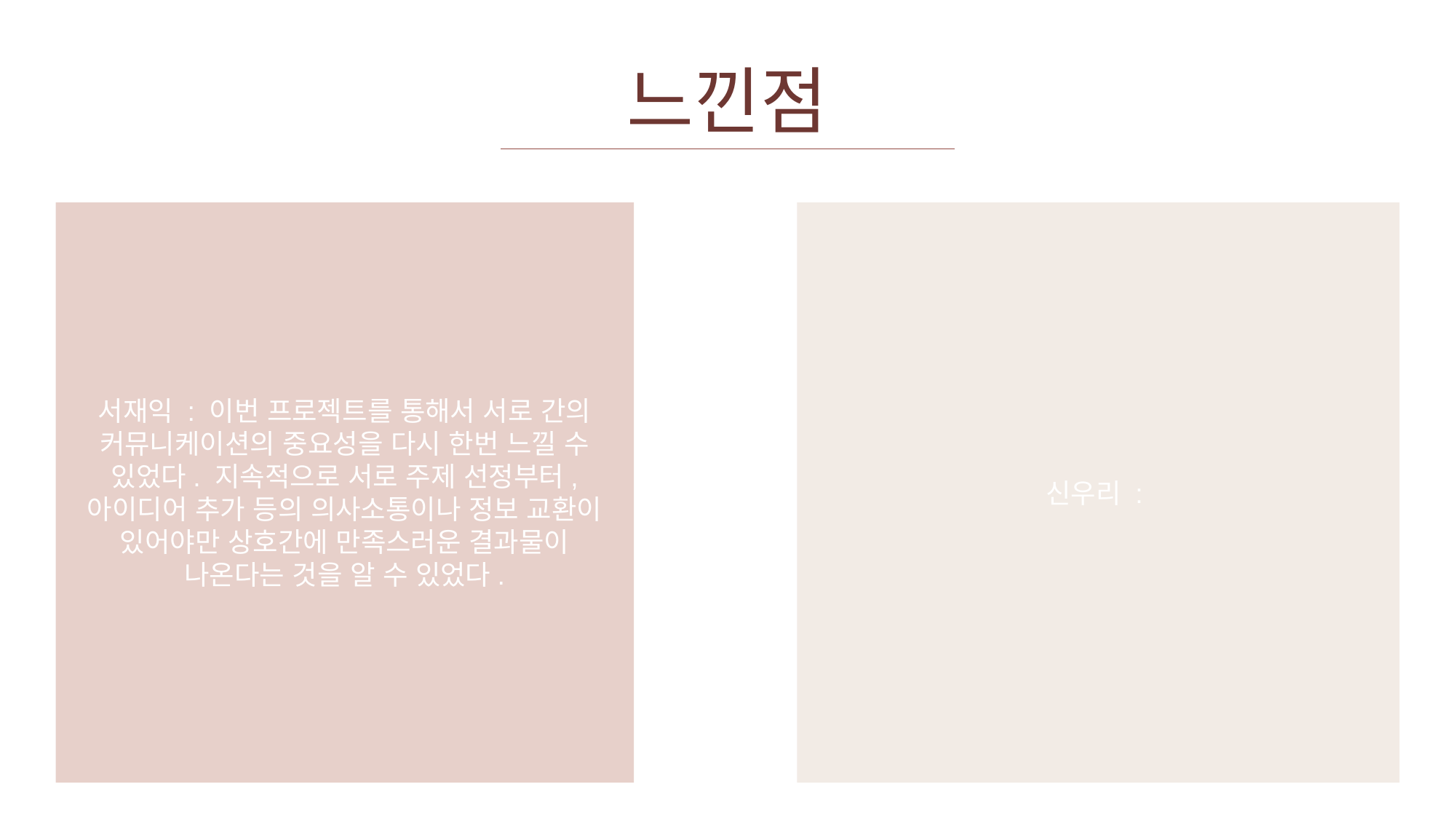

느낀점
신우리 :
서재익 : 이번 프로젝트를 통해서 서로 간의 커뮤니케이션의 중요성을 다시 한번 느낄 수 있었다. 지속적으로 서로 주제 선정부터, 아이디어 추가 등의 의사소통이나 정보 교환이 있어야만 상호간에 만족스러운 결과물이 나온다는 것을 알 수 있었다.